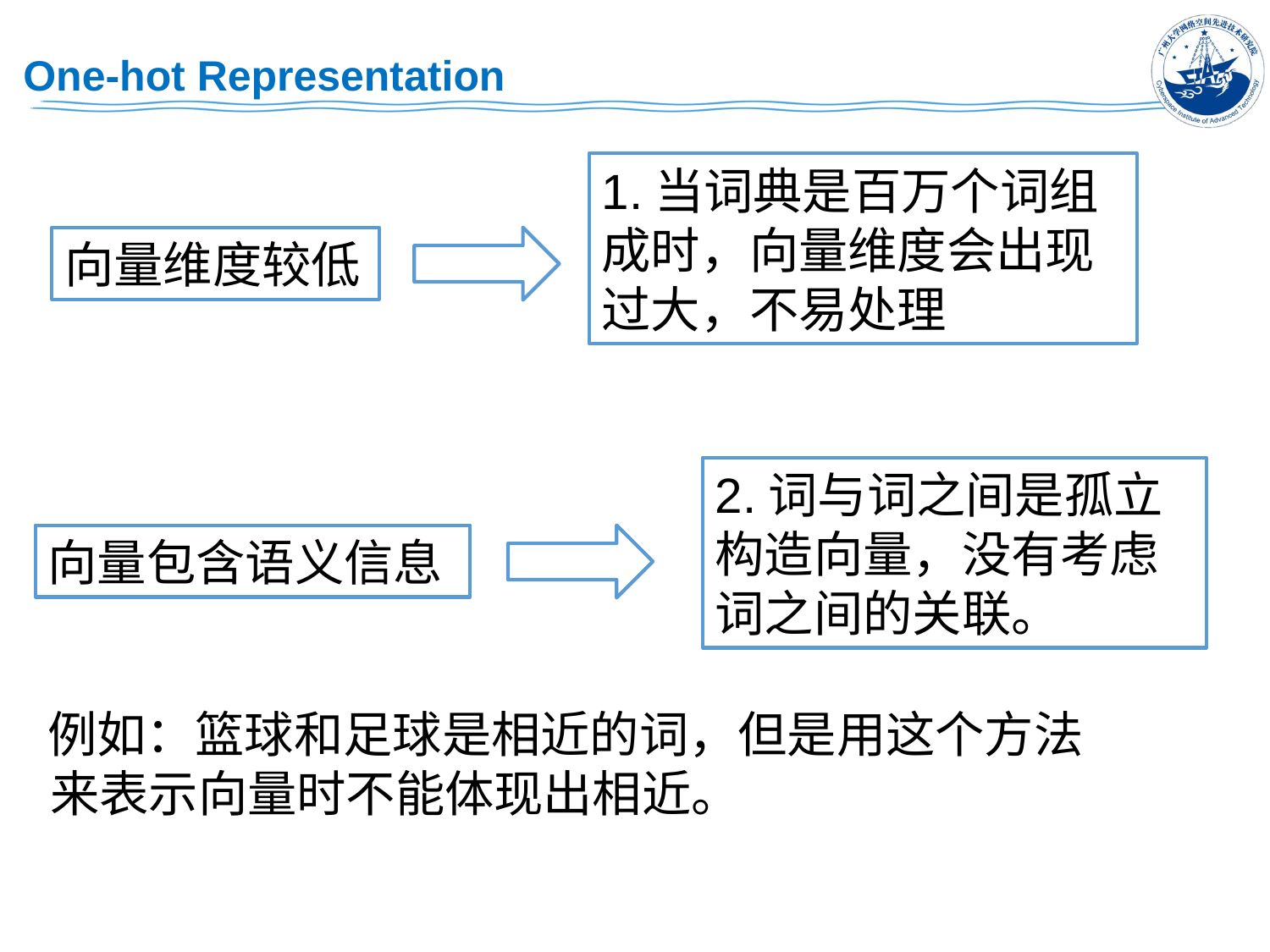

# One-hot Representation
1.当词典是百万个词组成时，向量维度会出现过大，不易处理
向量维度较低

2.词与词之间是孤立构造向量，没有考虑词之间的关联。
向量包含语义信息

   例如：篮球和足球是相近的词，但是用这个方法来表示向量时不能体现出相近。